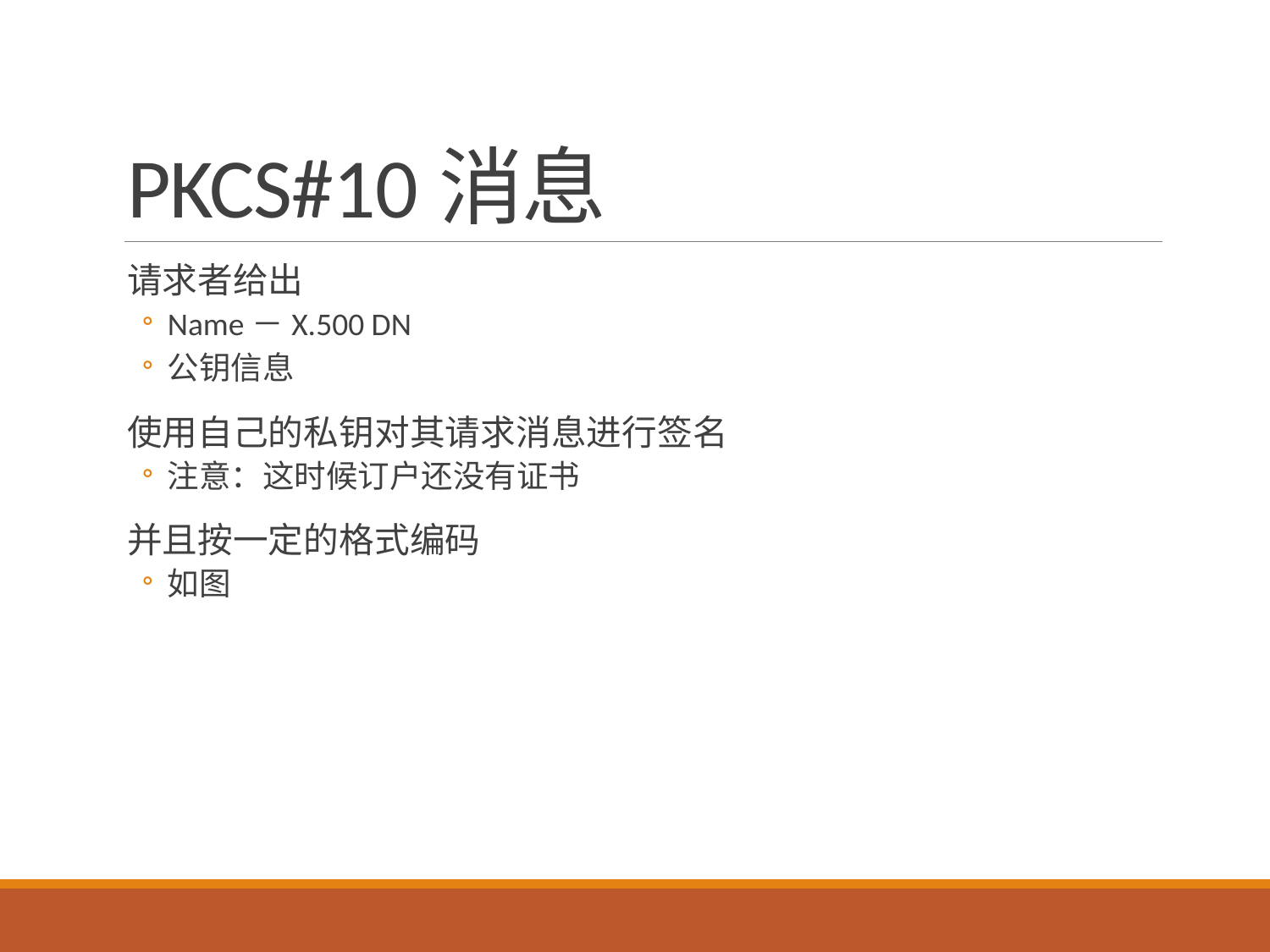

# PKCS#10消息
请求者给出
Name－X.500 DN
公钥信息
使用自己的私钥对其请求消息进行签名
注意：这时候订户还没有证书
并且按一定的格式编码
如图
13